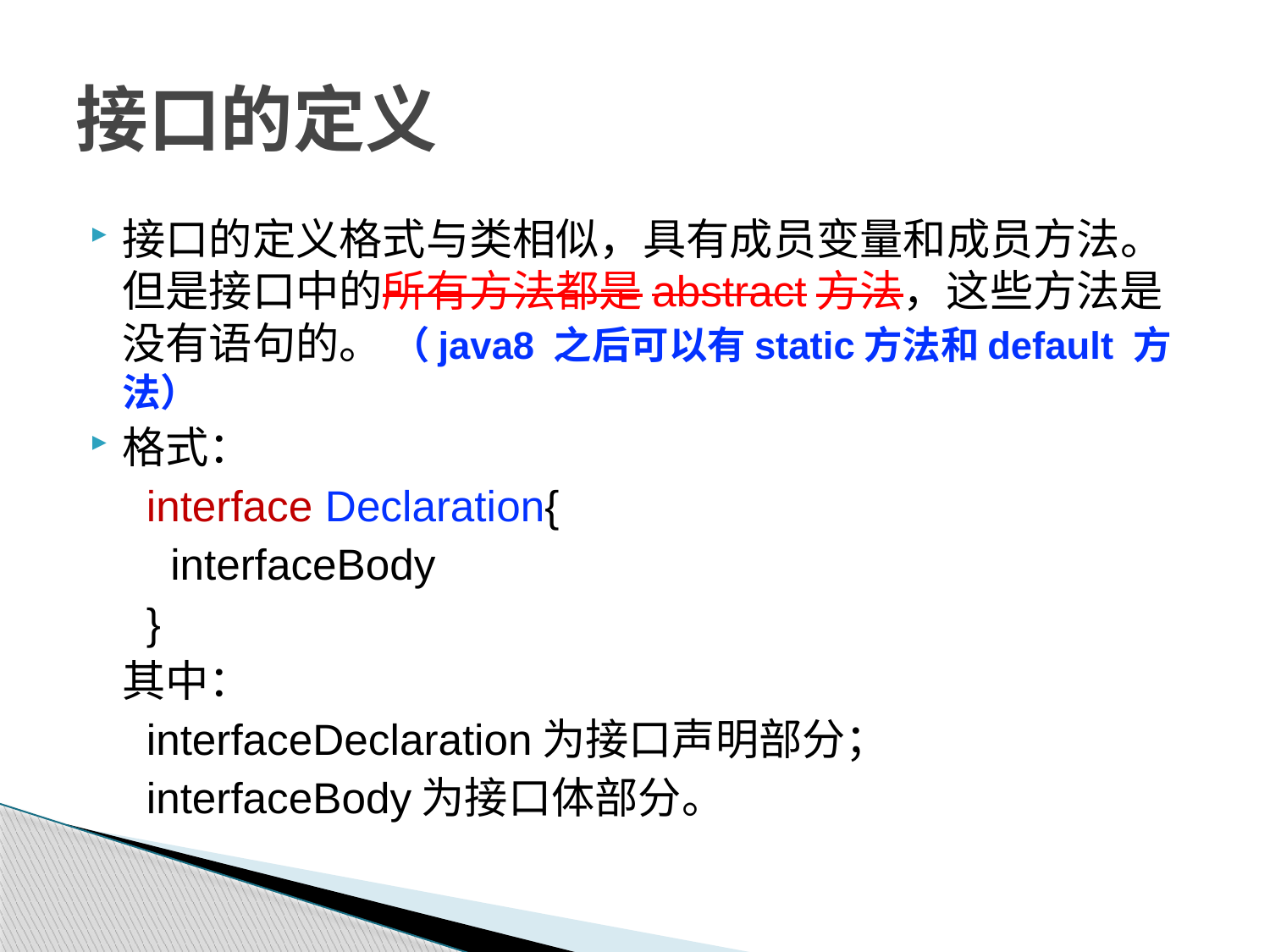

# 接口的定义
接口的定义格式与类相似，具有成员变量和成员方法。但是接口中的所有方法都是abstract方法，这些方法是没有语句的。 （java8 之后可以有static方法和default 方法）
格式：
	  interface Declaration{
	    interfaceBody
	  }
	其中：
	  interfaceDeclaration为接口声明部分；
	  interfaceBody为接口体部分。